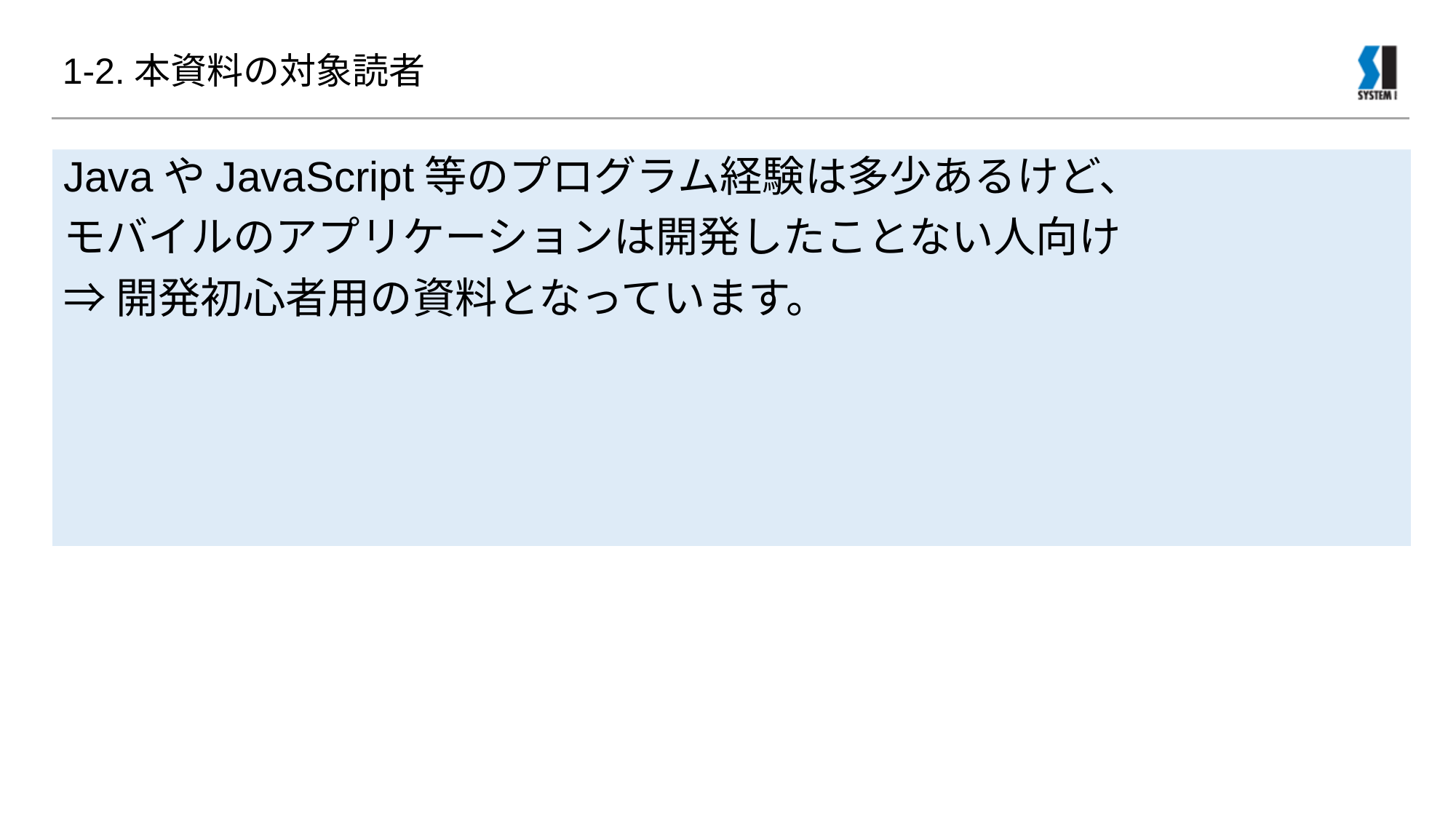

# 1-2.本資料の対象読者
JavaやJavaScript等のプログラム経験は多少あるけど、
モバイルのアプリケーションは開発したことない人向け
⇒開発初心者用の資料となっています。